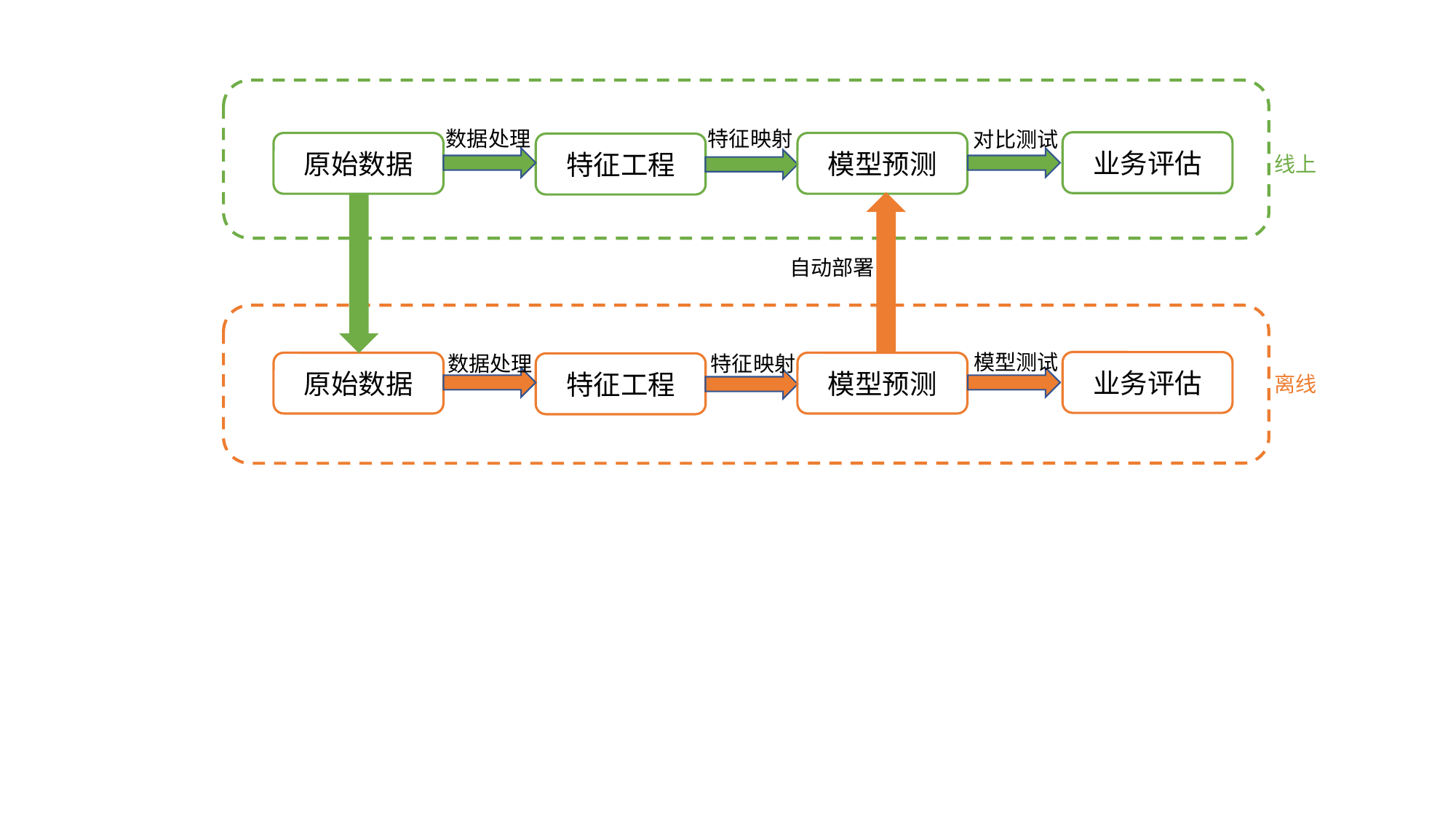

数据处理
特征映射
对比测试
业务评估
原始数据
模型预测
特征工程

线上

自动部署

模型测试
特征映射
数据处理
业务评估
原始数据
模型预测
特征工程

离线